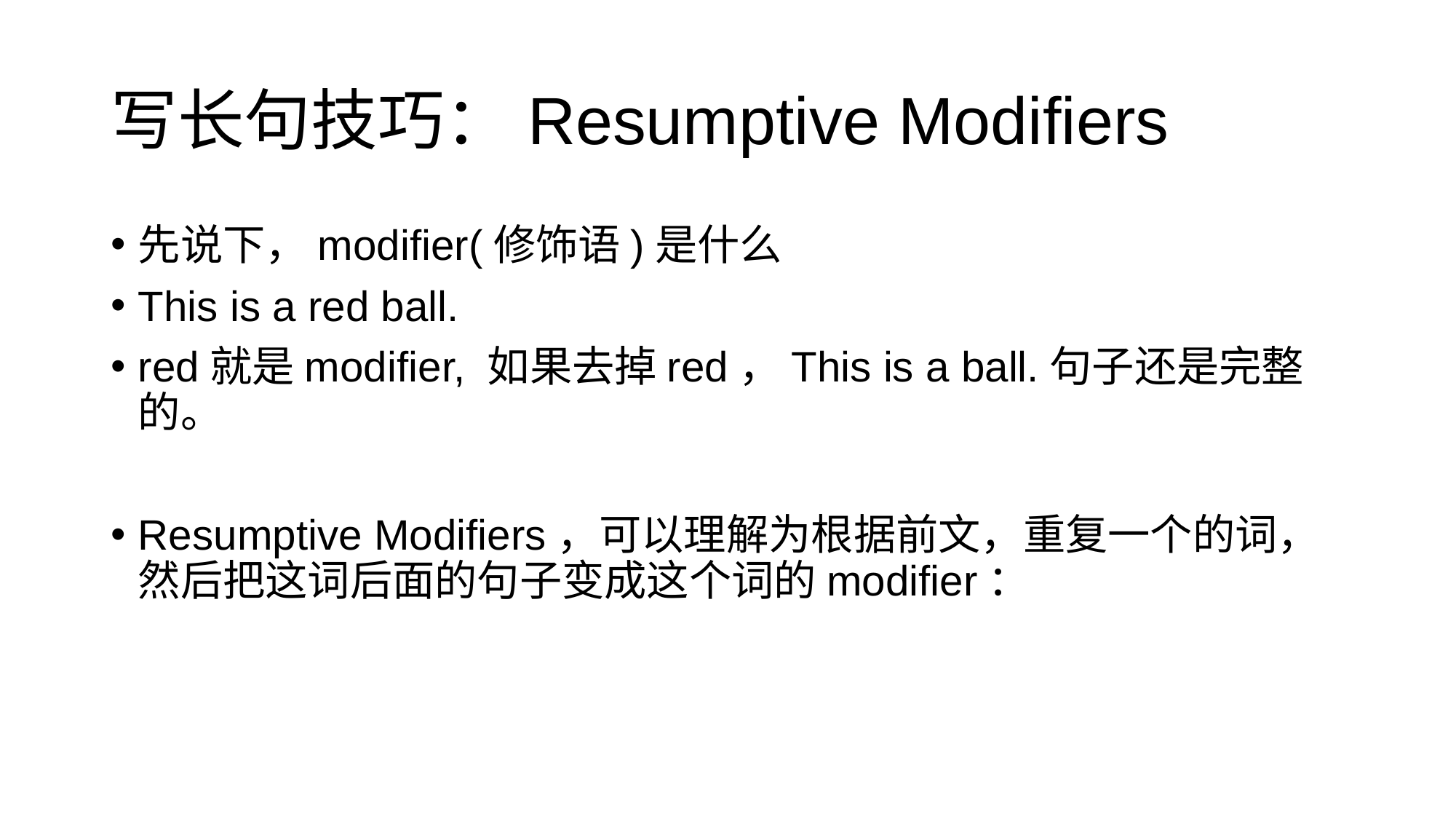

# 写长句技巧：Resumptive Modifiers
先说下，modifier(修饰语)是什么
This is a red ball.
red就是modifier, 如果去掉red，This is a ball.句子还是完整的。

Resumptive Modifiers，可以理解为根据前文，重复一个的词，然后把这词后面的句子变成这个词的modifier：